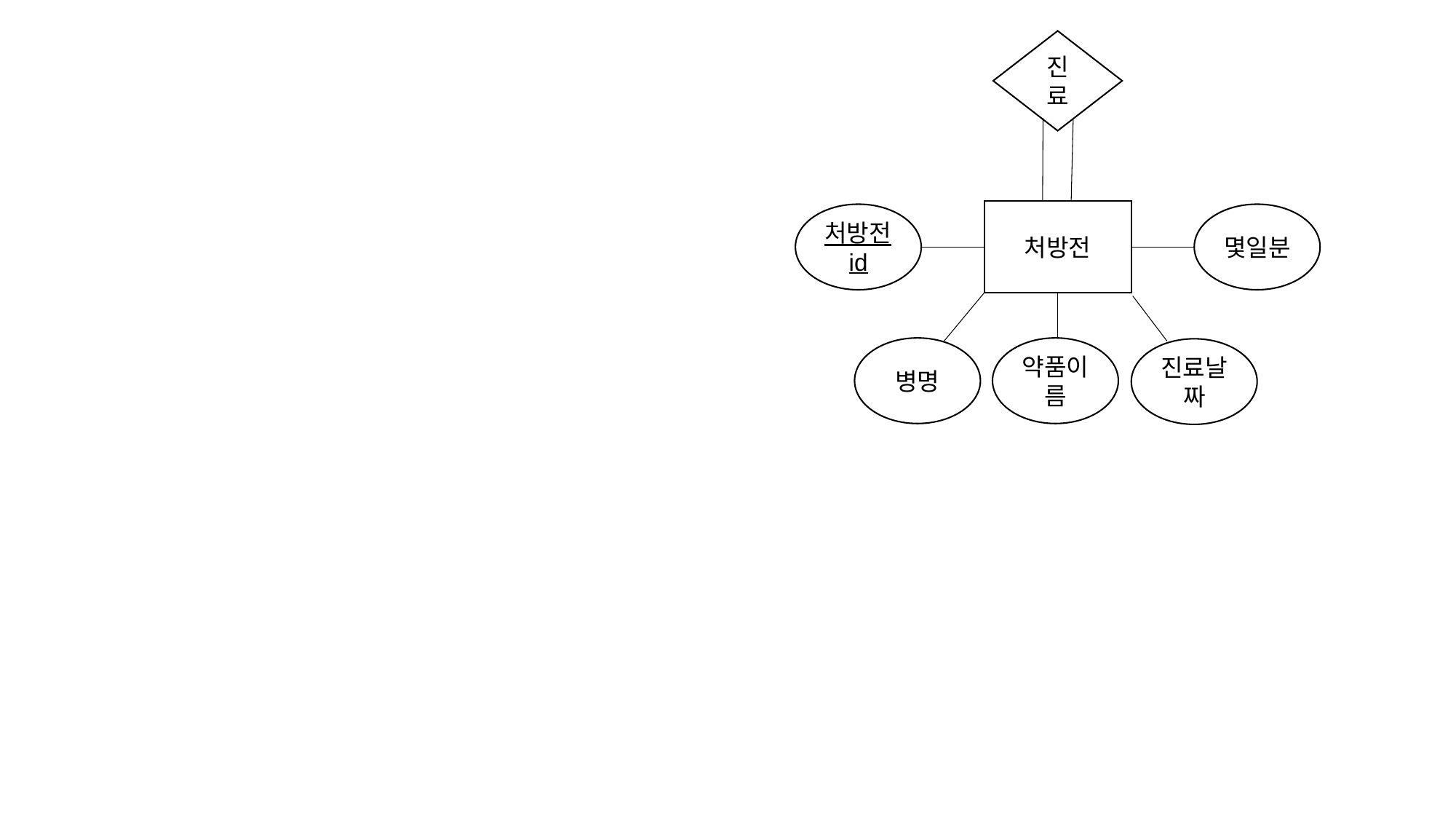

진료
처방전
처방전id
몇일분
병명
약품이름
진료날짜